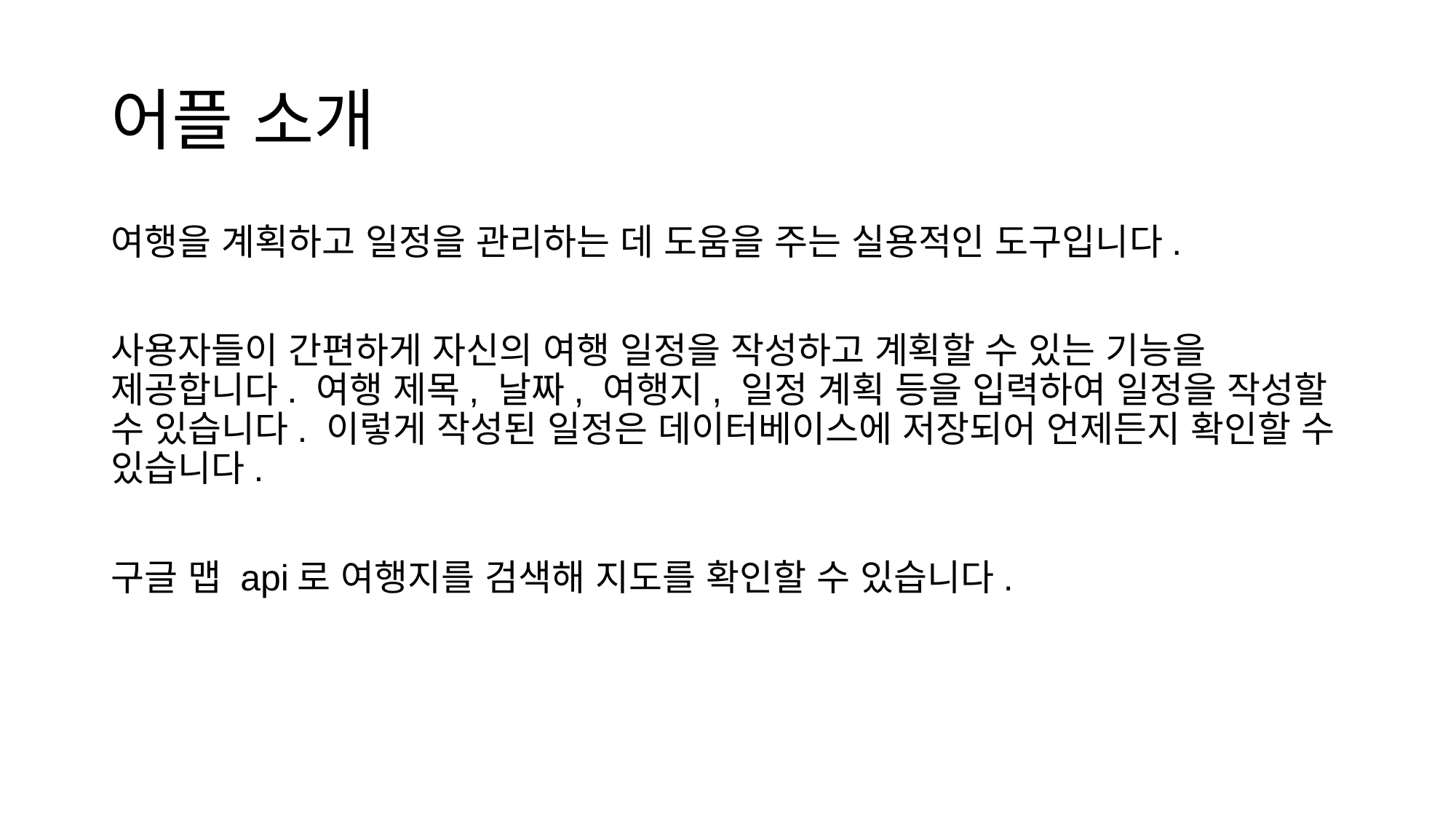

# 어플 소개
여행을 계획하고 일정을 관리하는 데 도움을 주는 실용적인 도구입니다.

사용자들이 간편하게 자신의 여행 일정을 작성하고 계획할 수 있는 기능을 제공합니다. 여행 제목, 날짜, 여행지, 일정 계획 등을 입력하여 일정을 작성할 수 있습니다. 이렇게 작성된 일정은 데이터베이스에 저장되어 언제든지 확인할 수 있습니다.

구글 맵 api로 여행지를 검색해 지도를 확인할 수 있습니다.